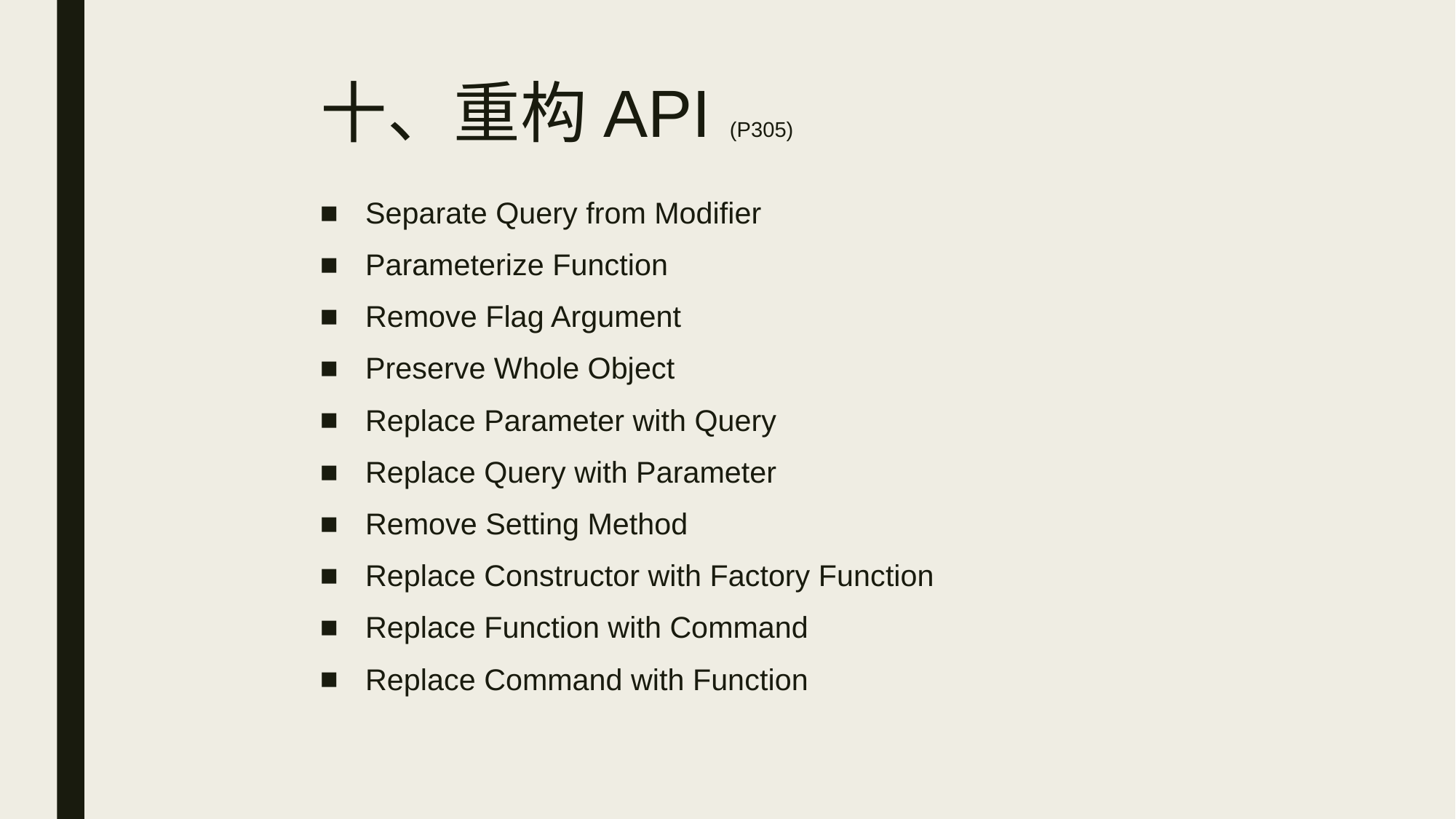

# 十、重构API (P305)
Separate Query from Modifier
Parameterize Function
Remove Flag Argument
Preserve Whole Object
Replace Parameter with Query
Replace Query with Parameter
Remove Setting Method
Replace Constructor with Factory Function
Replace Function with Command
Replace Command with Function